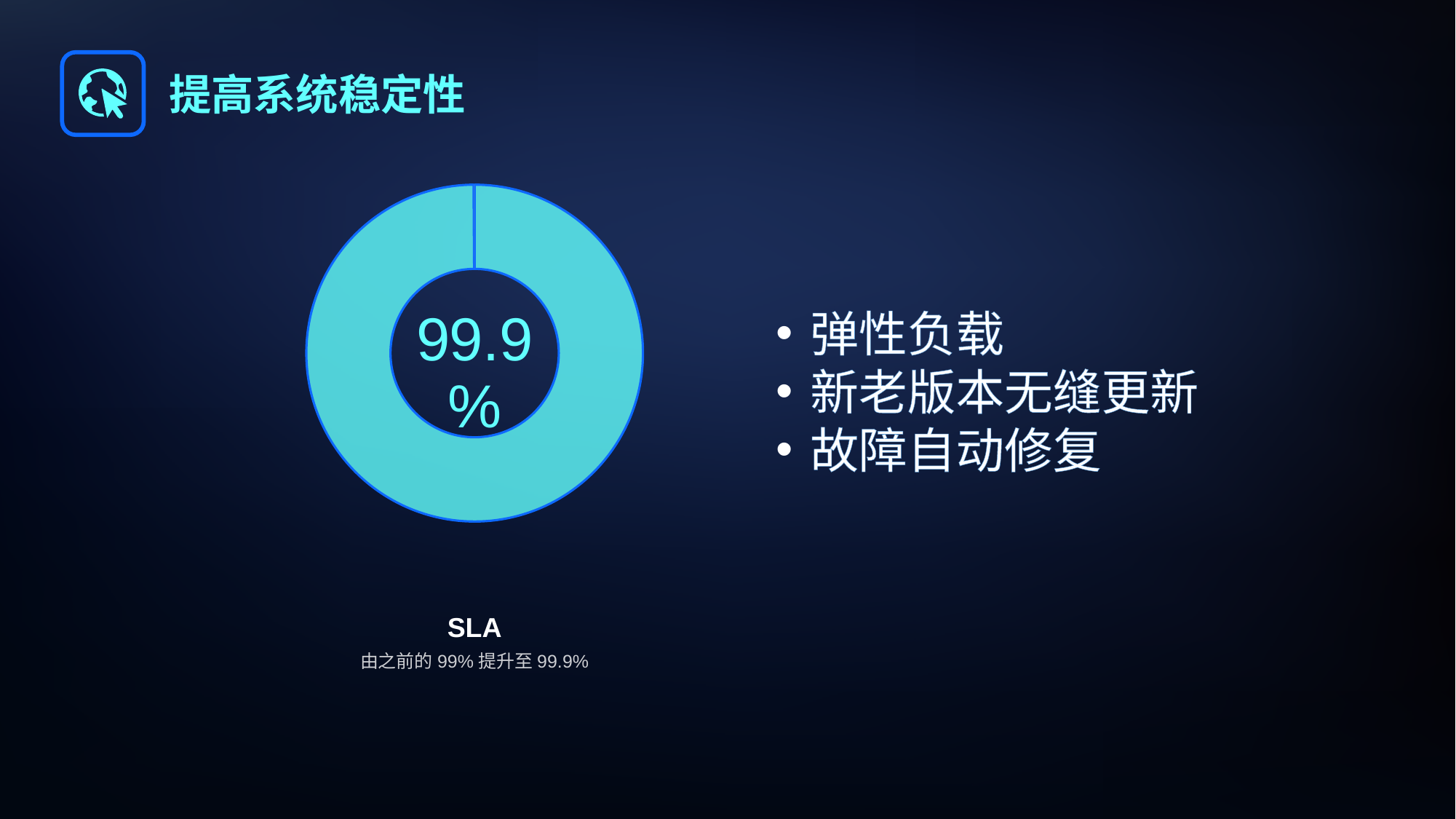

提高系统稳定性

### Chart

| Category | 销售额 |
|---|---|
| 第一季度 | 0.999 |
| 第二季度 | 0.001 |
弹性负载
新老版本无缝更新
故障自动修复
SLA
由之前的99%提升至99.9%